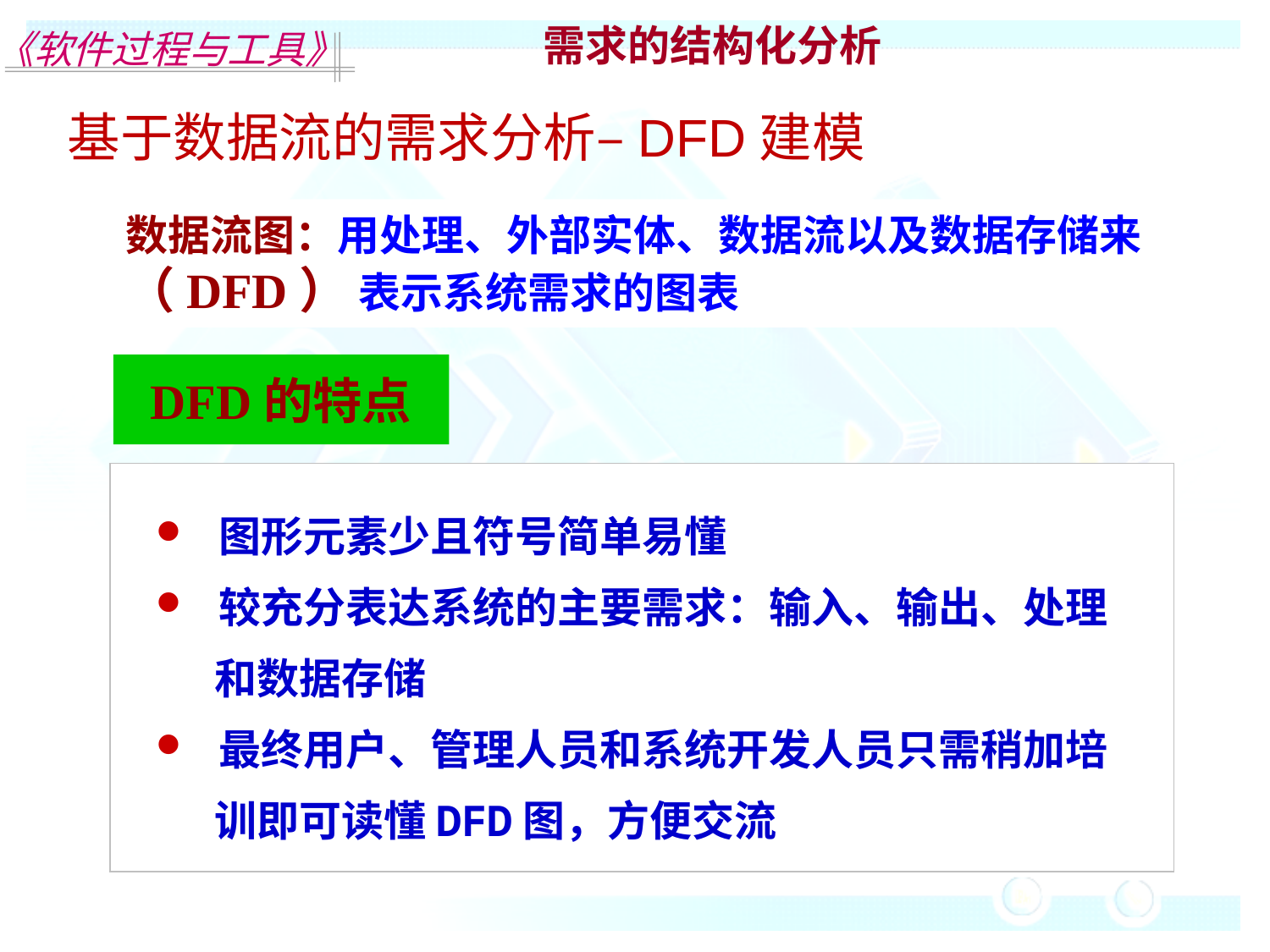

需求的结构化分析
基于数据流的需求分析–DFD建模
数据流图：用处理、外部实体、数据流以及数据存储来
（DFD） 表示系统需求的图表
DFD的特点
  图形元素少且符号简单易懂
  较充分表达系统的主要需求：输入、输出、处理
   和数据存储
  最终用户、管理人员和系统开发人员只需稍加培
   训即可读懂DFD图，方便交流